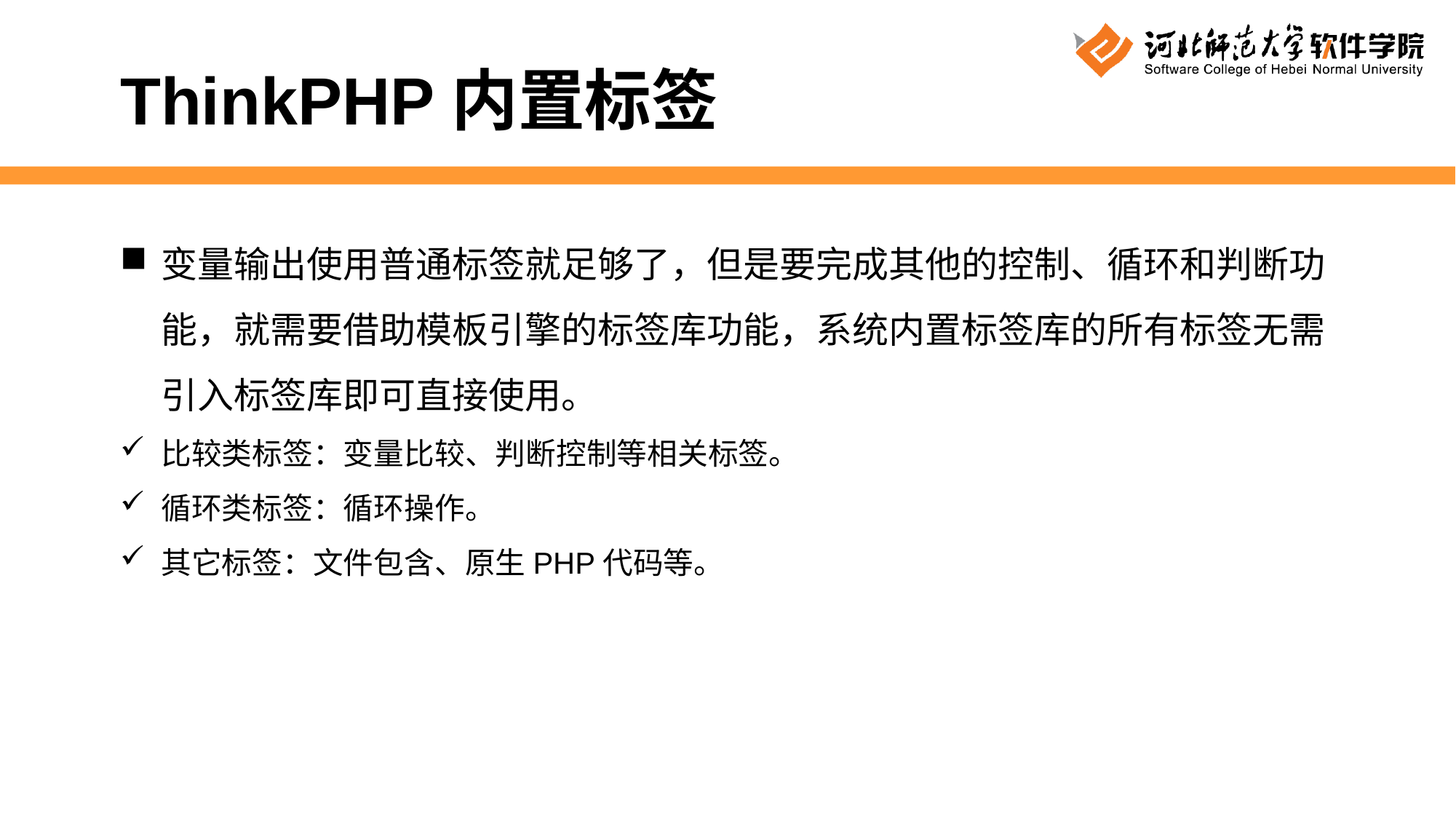

ThinkPHP内置标签
变量输出使用普通标签就足够了，但是要完成其他的控制、循环和判断功能，就需要借助模板引擎的标签库功能，系统内置标签库的所有标签无需引入标签库即可直接使用。
比较类标签：变量比较、判断控制等相关标签。
循环类标签：循环操作。
其它标签：文件包含、原生PHP代码等。